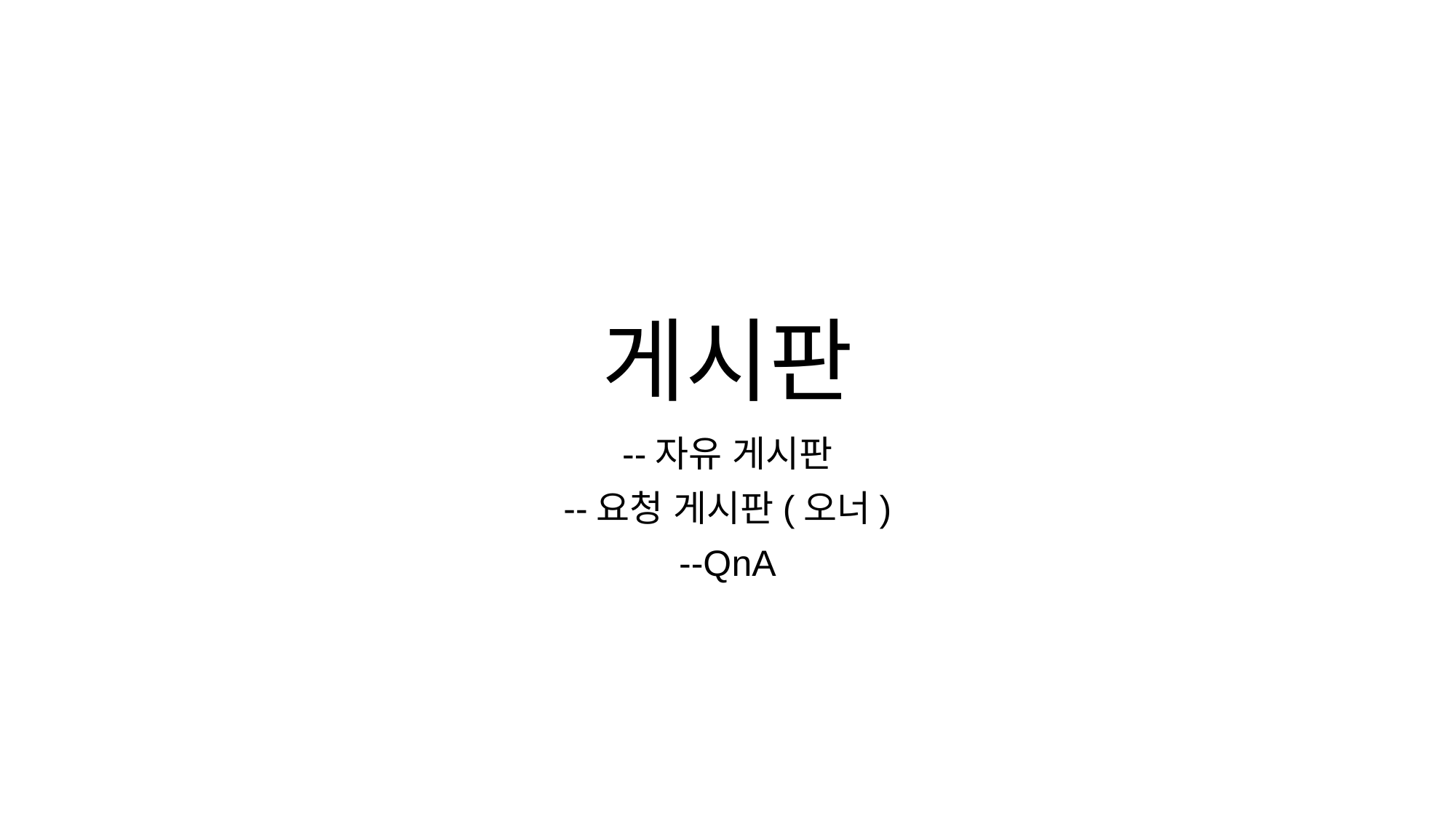

# 게시판
--자유 게시판
--요청 게시판(오너)
--QnA